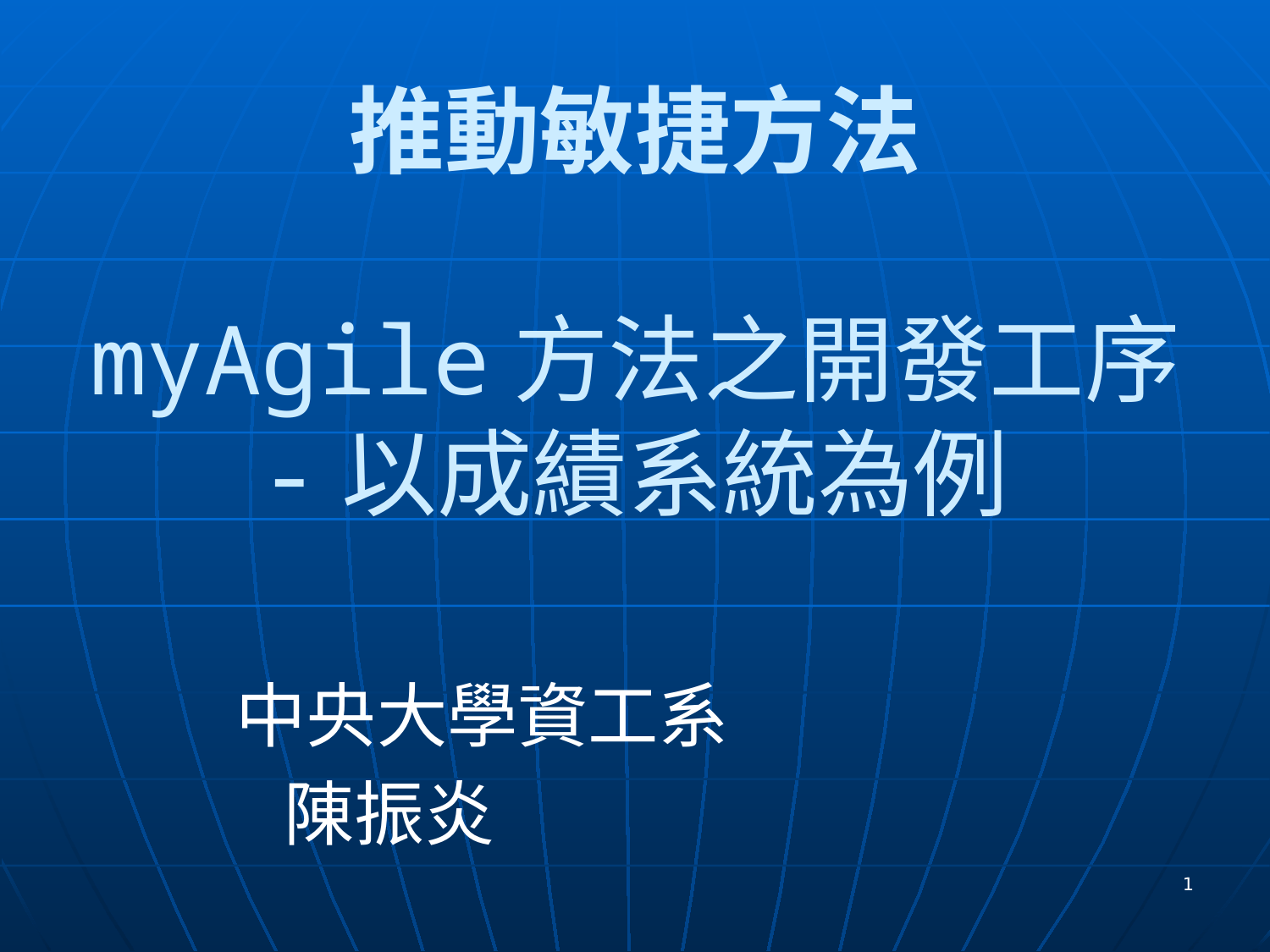

# 推動敏捷方法 myAgile方法之開發工序 -以成績系統為例

         中央大學資工系
            陳振炎
1